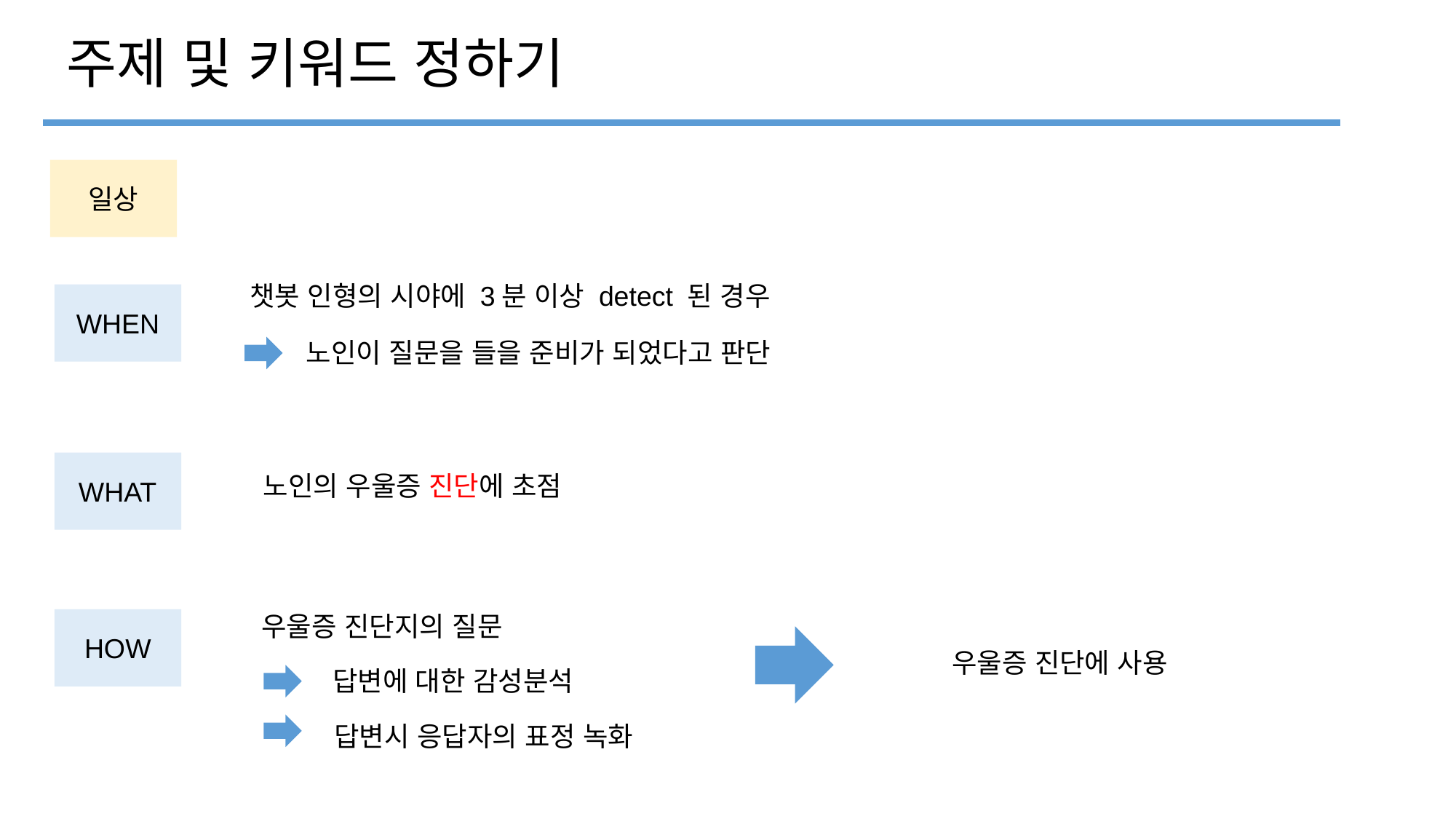

주제 및 키워드 정하기

일상
챗봇 인형의 시야에 3분 이상 detect 된 경우

WHEN
노인이 질문을 들을 준비가 되었다고 판단

노인의 우울증 진단에 초점
WHAT
우울증 진단지의 질문

HOW

우울증 진단에 사용
답변에 대한 감성분석

답변시 응답자의 표정 녹화